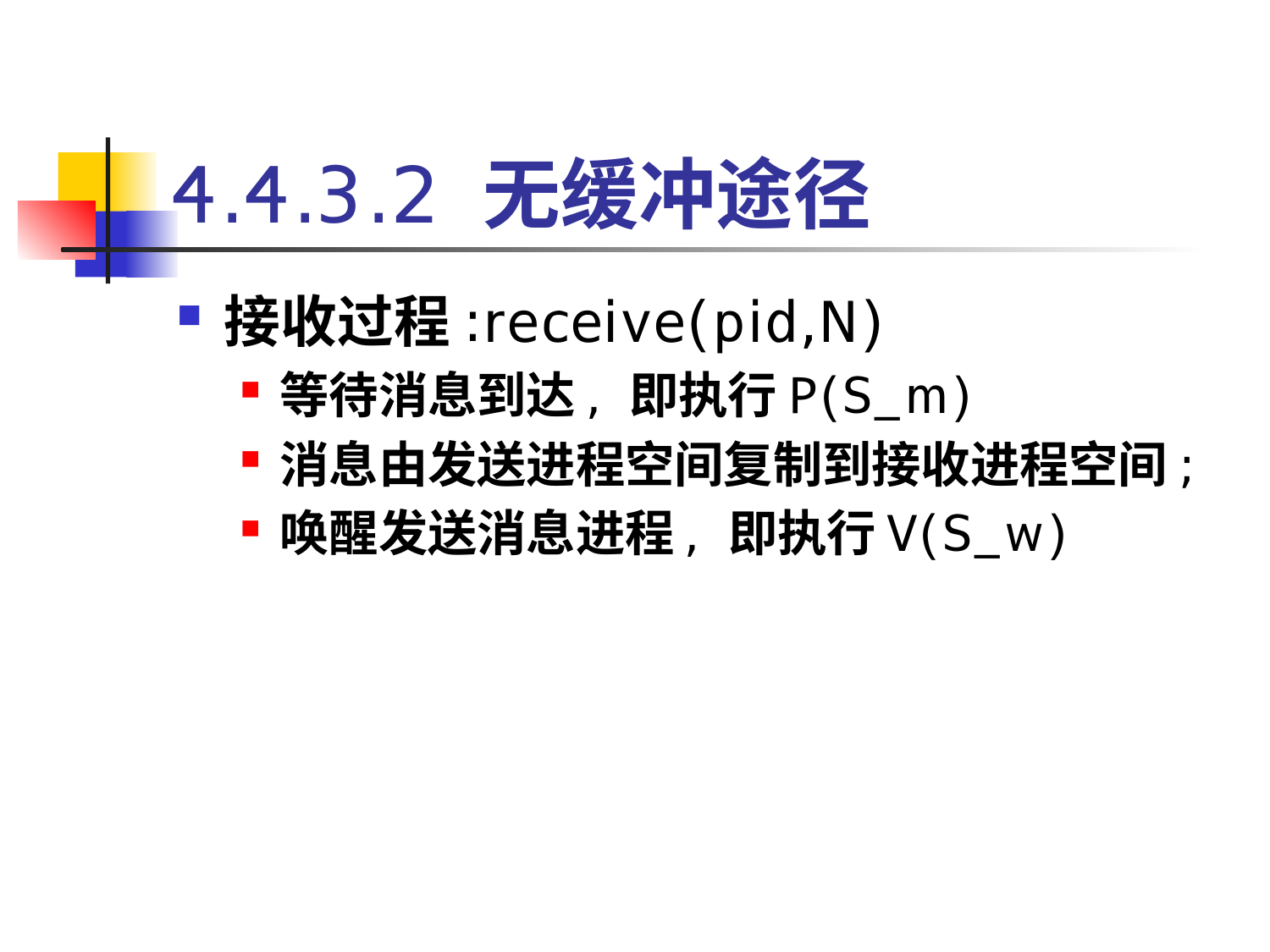

# 4.4.3.2 无缓冲途径
接收过程:receive(pid,N)
等待消息到达, 即执行P(S_m)
消息由发送进程空间复制到接收进程空间;
唤醒发送消息进程, 即执行V(S_w)